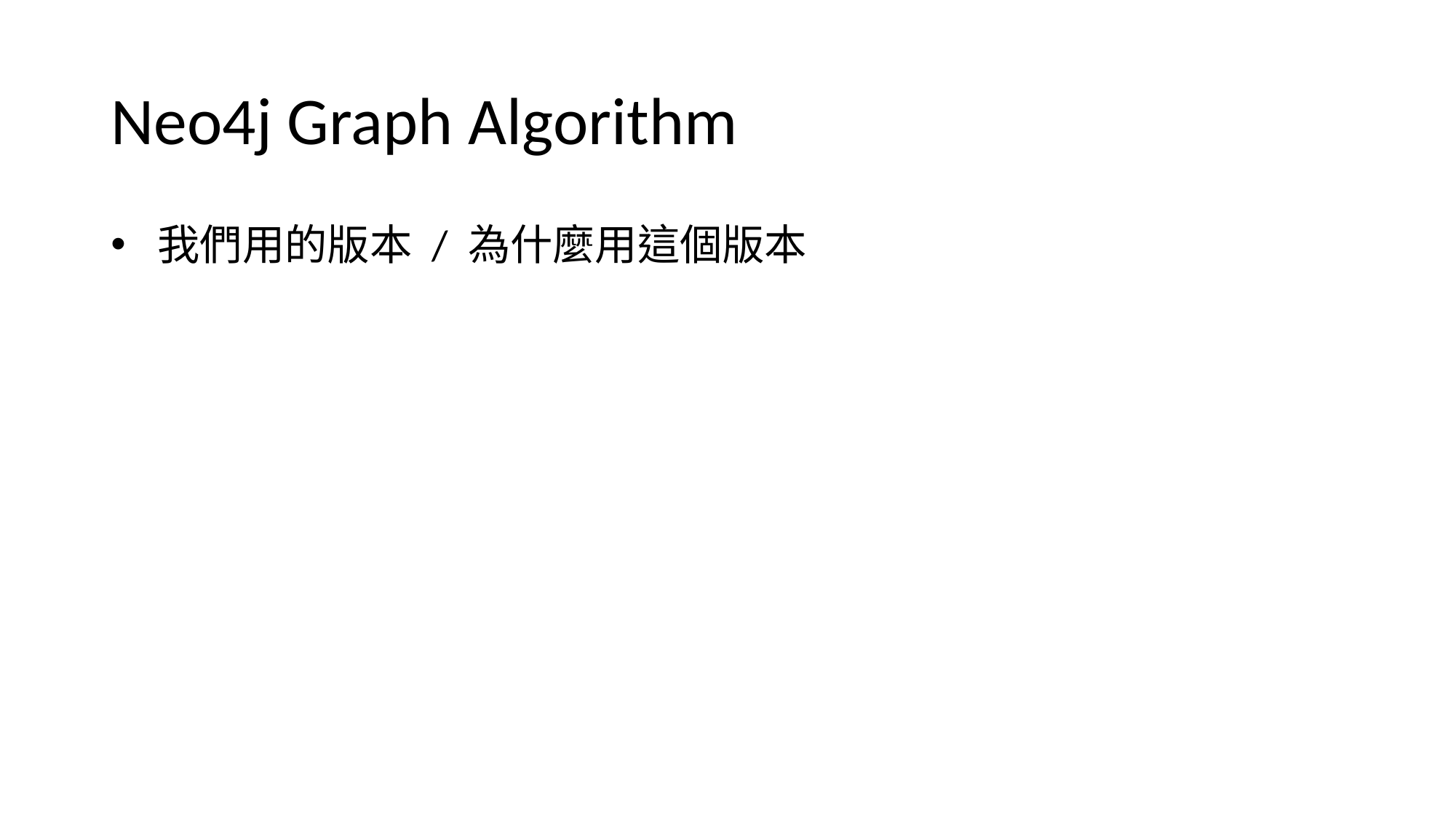

# Neo4j Graph Algorithm
 我們用的版本 / 為什麼用這個版本